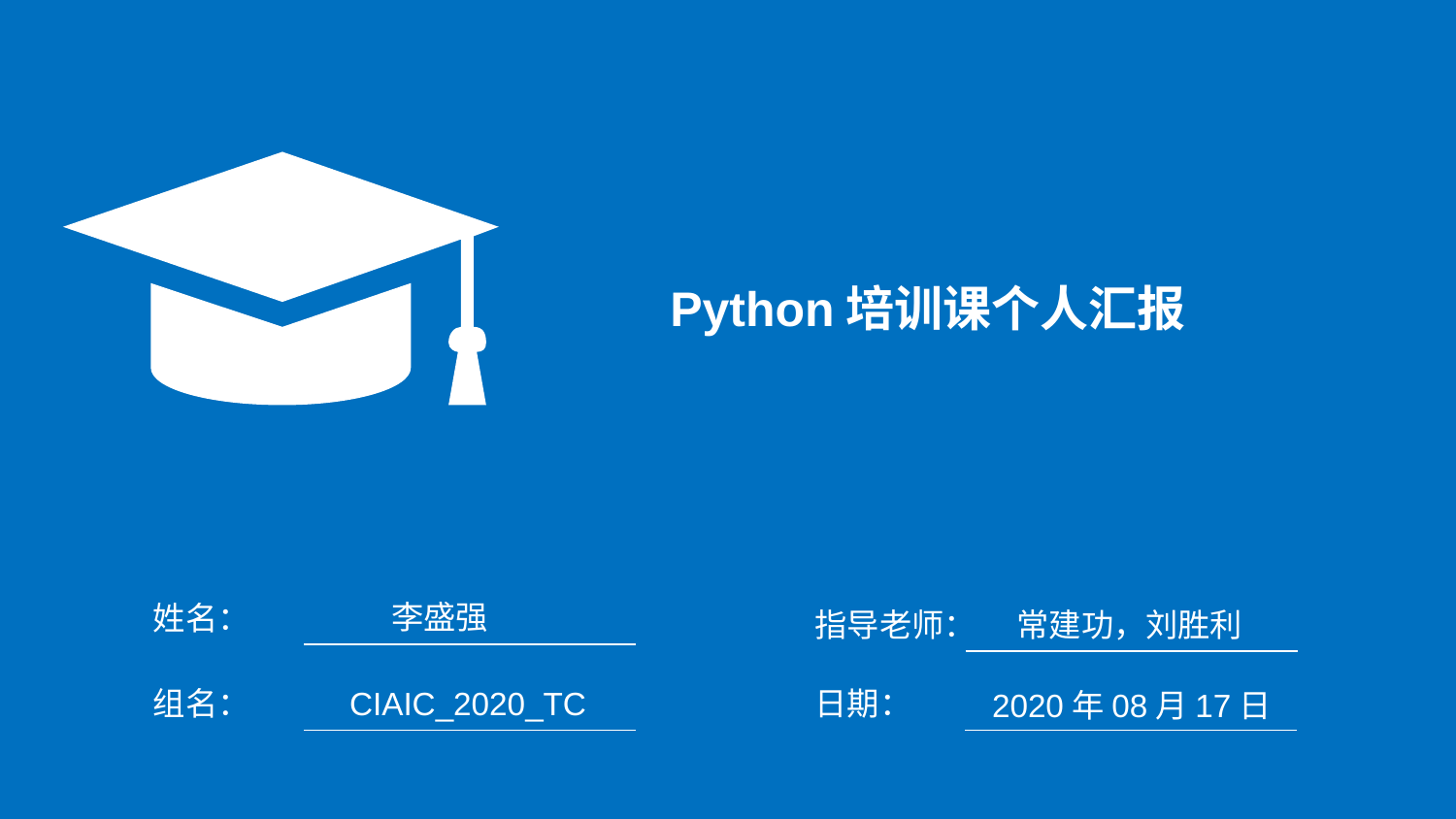

Python培训课个人汇报
李盛强
常建功，刘胜利
姓名：
指导老师：
CIAIC_2020_TC
2020年08月17日
组名：
日期：